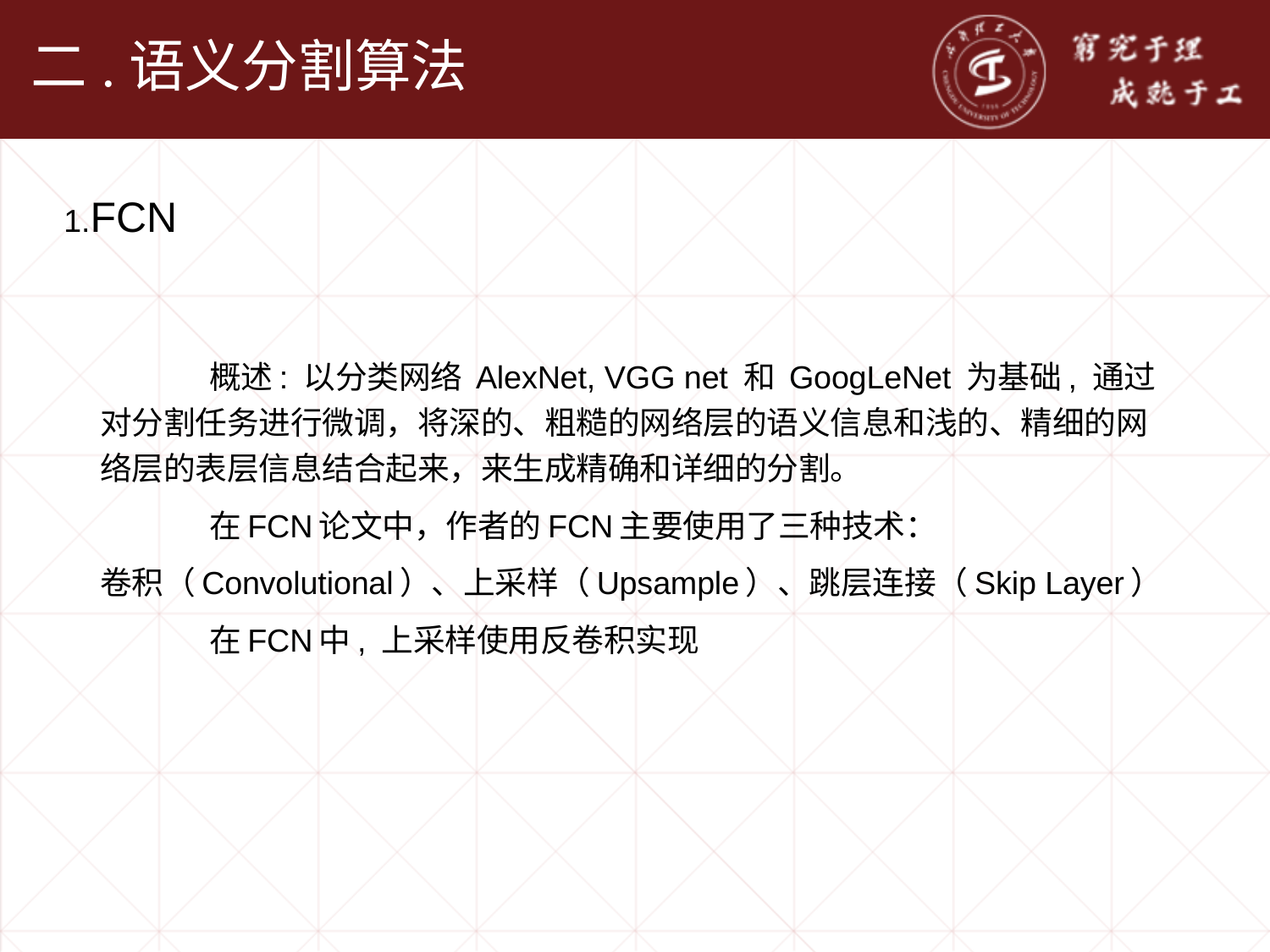

# 二.语义分割算法
1.FCN
	概述: 以分类网络 AlexNet, VGG net 和 GoogLeNet 为基础, 通过对分割任务进行微调，将深的、粗糙的网络层的语义信息和浅的、精细的网络层的表层信息结合起来，来生成精确和详细的分割。
	在FCN论文中，作者的FCN主要使用了三种技术：
卷积（Convolutional）、上采样（Upsample）、跳层连接（Skip Layer）
	在FCN中, 上采样使用反卷积实现